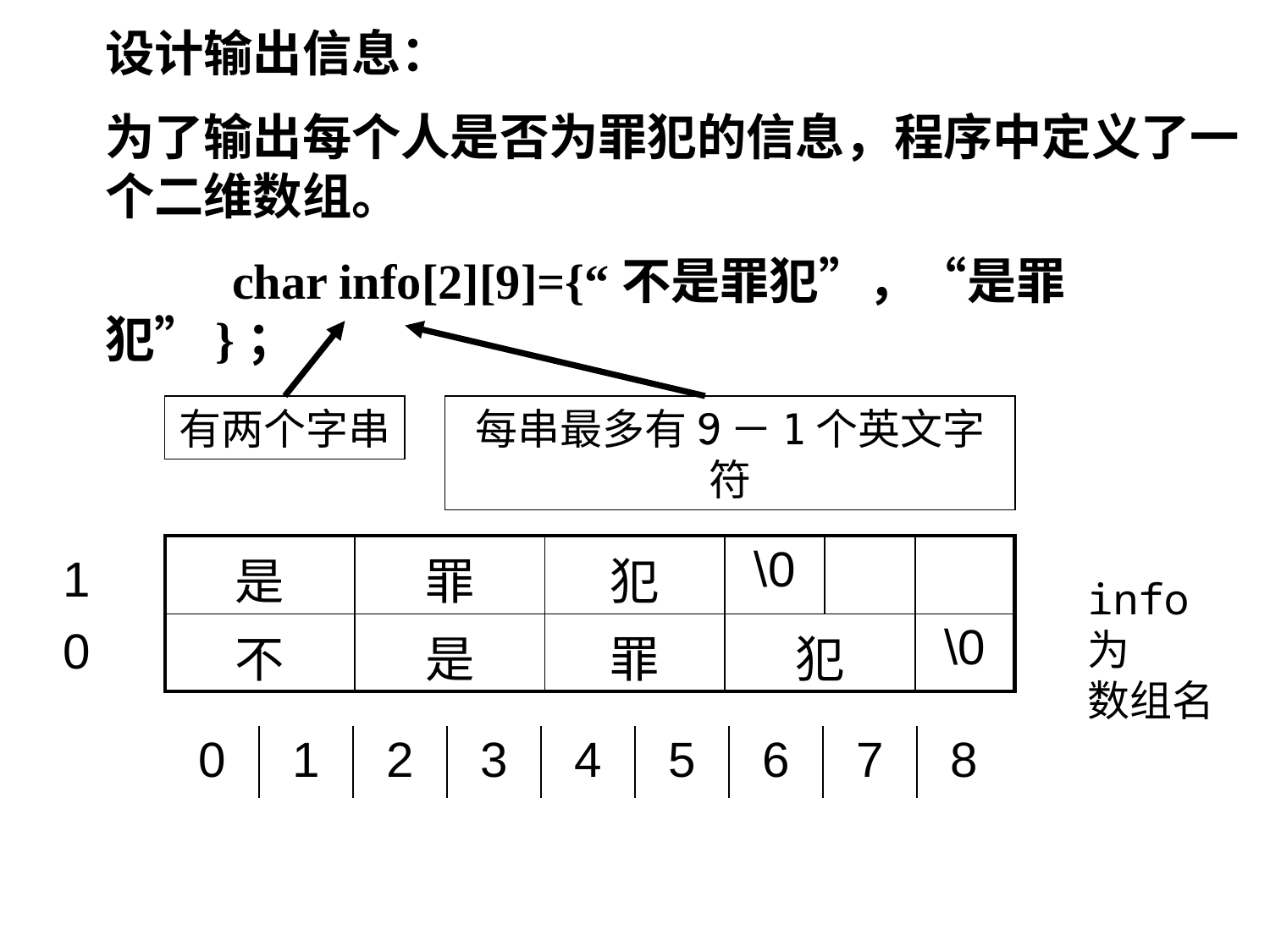

设计输出信息：
	为了输出每个人是否为罪犯的信息，程序中定义了一个二维数组。
		char info[2][9]={“不是罪犯”，“是罪犯”}；

有两个字串
每串最多有9－1个英文字符
| 是 | 罪 | 犯 | \0 |  |  |
| --- | --- | --- | --- | --- | --- |
| 不 | 是 | 罪 | 犯 |  | \0 |
| 1 |
| --- |
| 0 |
info为
数组名
| 0 | 1 | 2 | 3 | 4 | 5 | 6 | 7 | 8 |
| --- | --- | --- | --- | --- | --- | --- | --- | --- |